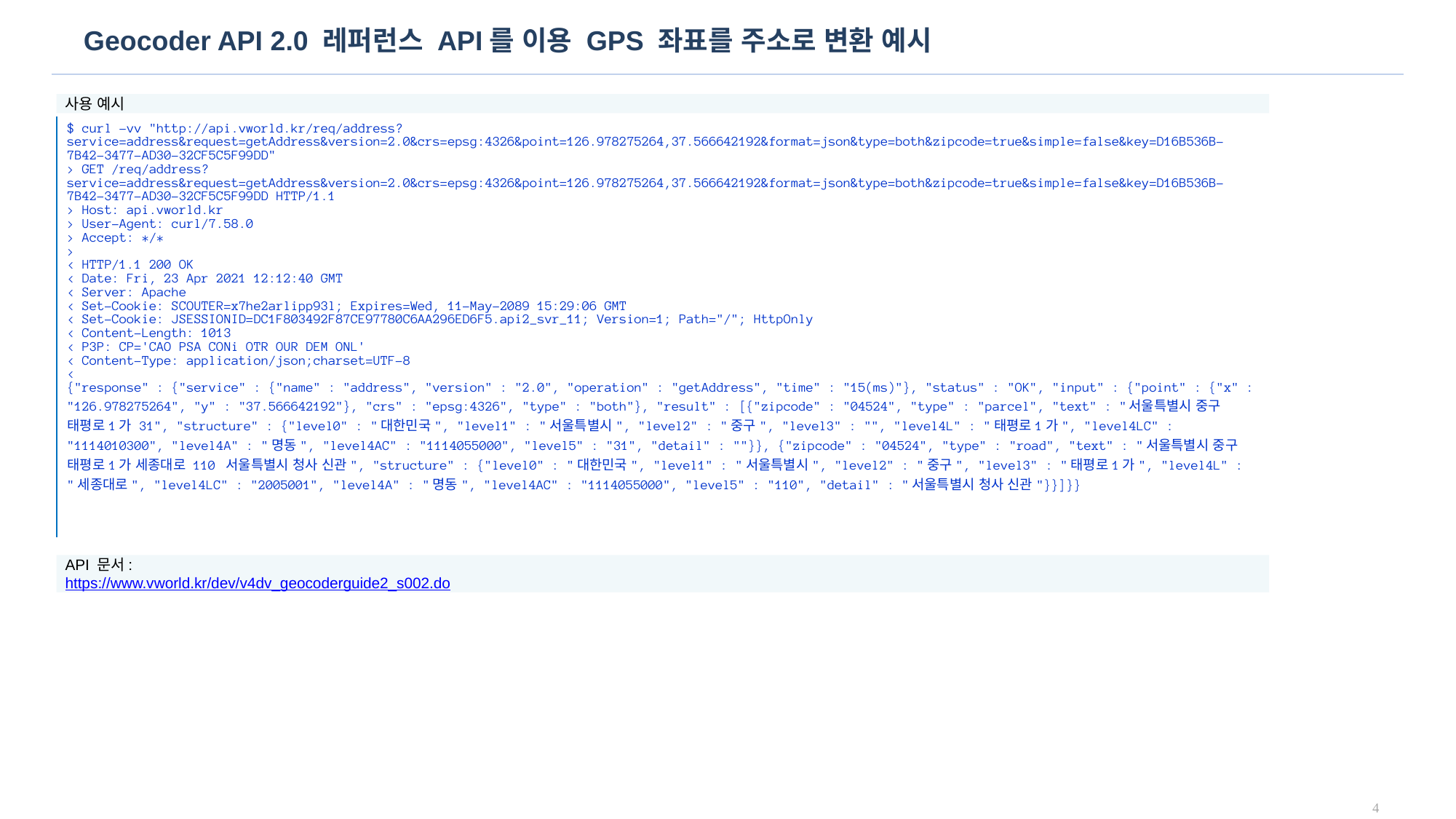

# Geocoder API 2.0 레퍼런스 API를 이용 GPS 좌표를 주소로 변환 예시
사용 예시
| $ curl -vv "http://api.vworld.kr/req/address?service=address&request=getAddress&version=2.0&crs=epsg:4326&point=126.978275264,37.566642192&format=json&type=both&zipcode=true&simple=false&key=D16B536B-7B42-3477-AD30-32CF5C5F99DD" > GET /req/address?service=address&request=getAddress&version=2.0&crs=epsg:4326&point=126.978275264,37.566642192&format=json&type=both&zipcode=true&simple=false&key=D16B536B-7B42-3477-AD30-32CF5C5F99DD HTTP/1.1 > Host: api.vworld.kr > User-Agent: curl/7.58.0 > Accept: \*/\* > < HTTP/1.1 200 OK < Date: Fri, 23 Apr 2021 12:12:40 GMT < Server: Apache < Set-Cookie: SCOUTER=x7he2arlipp93l; Expires=Wed, 11-May-2089 15:29:06 GMT < Set-Cookie: JSESSIONID=DC1F803492F87CE97780C6AA296ED6F5.api2\_svr\_11; Version=1; Path="/"; HttpOnly < Content-Length: 1013 < P3P: CP='CAO PSA CONi OTR OUR DEM ONL' < Content-Type: application/json;charset=UTF-8 < {"response" : {"service" : {"name" : "address", "version" : "2.0", "operation" : "getAddress", "time" : "15(ms)"}, "status" : "OK", "input" : {"point" : {"x" : "126.978275264", "y" : "37.566642192"}, "crs" : "epsg:4326", "type" : "both"}, "result" : [{"zipcode" : "04524", "type" : "parcel", "text" : "서울특별시 중구 태평로1가 31", "structure" : {"level0" : "대한민국", "level1" : "서울특별시", "level2" : "중구", "level3" : "", "level4L" : "태평로1가", "level4LC" : "1114010300", "level4A" : "명동", "level4AC" : "1114055000", "level5" : "31", "detail" : ""}}, {"zipcode" : "04524", "type" : "road", "text" : "서울특별시 중구 태평로1가 세종대로 110 서울특별시 청사 신관", "structure" : {"level0" : "대한민국", "level1" : "서울특별시", "level2" : "중구", "level3" : "태평로1가", "level4L" : "세종대로", "level4LC" : "2005001", "level4A" : "명동", "level4AC" : "1114055000", "level5" : "110", "detail" : "서울특별시 청사 신관"}}]}} |
| --- |
API 문서:
https://www.vworld.kr/dev/v4dv_geocoderguide2_s002.do

4